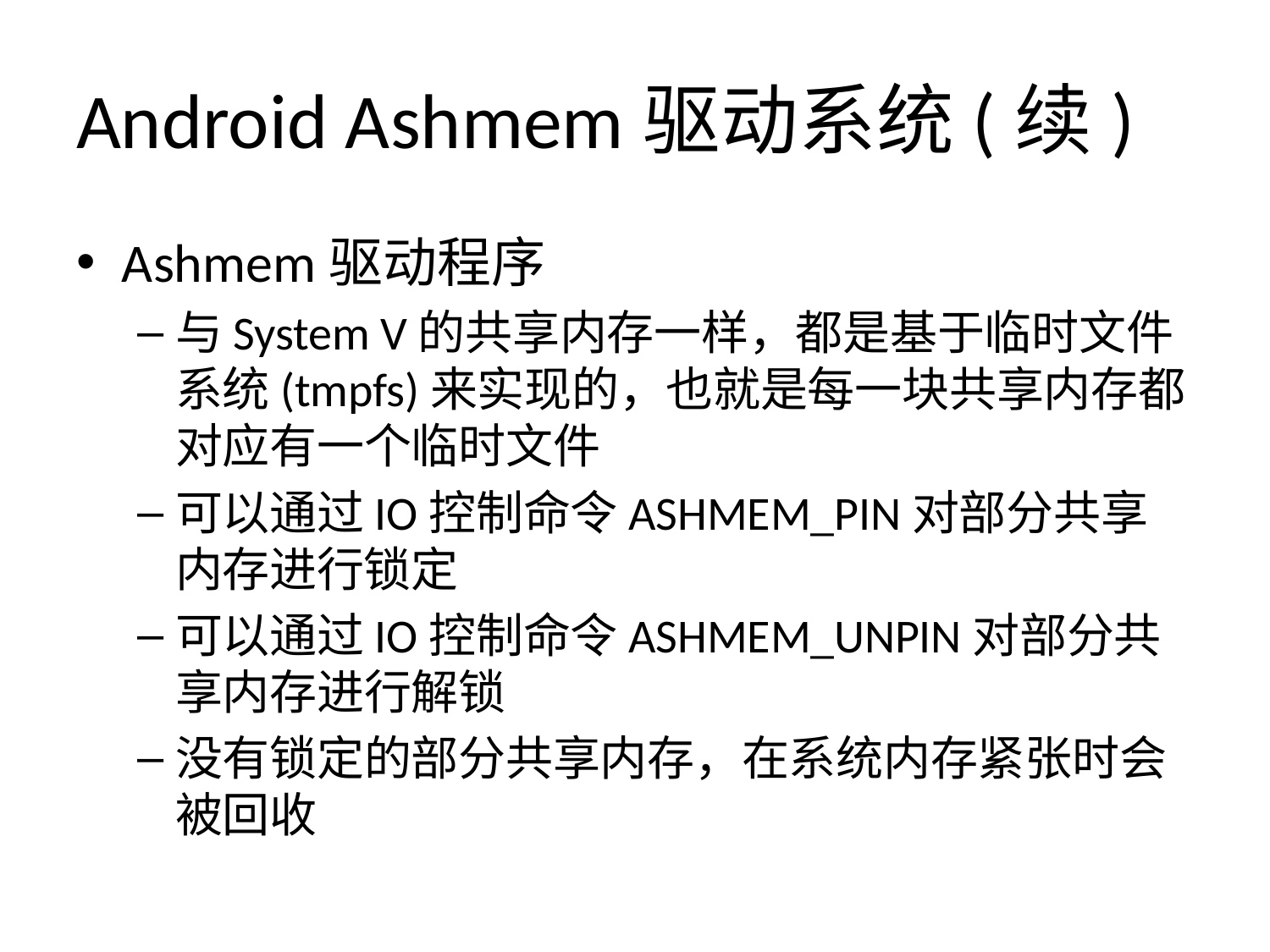

# Android Ashmem驱动系统(续)
Ashmem驱动程序
与System V的共享内存一样，都是基于临时文件系统(tmpfs)来实现的，也就是每一块共享内存都对应有一个临时文件
可以通过IO控制命令ASHMEM_PIN对部分共享内存进行锁定
可以通过IO控制命令ASHMEM_UNPIN对部分共享内存进行解锁
没有锁定的部分共享内存，在系统内存紧张时会被回收